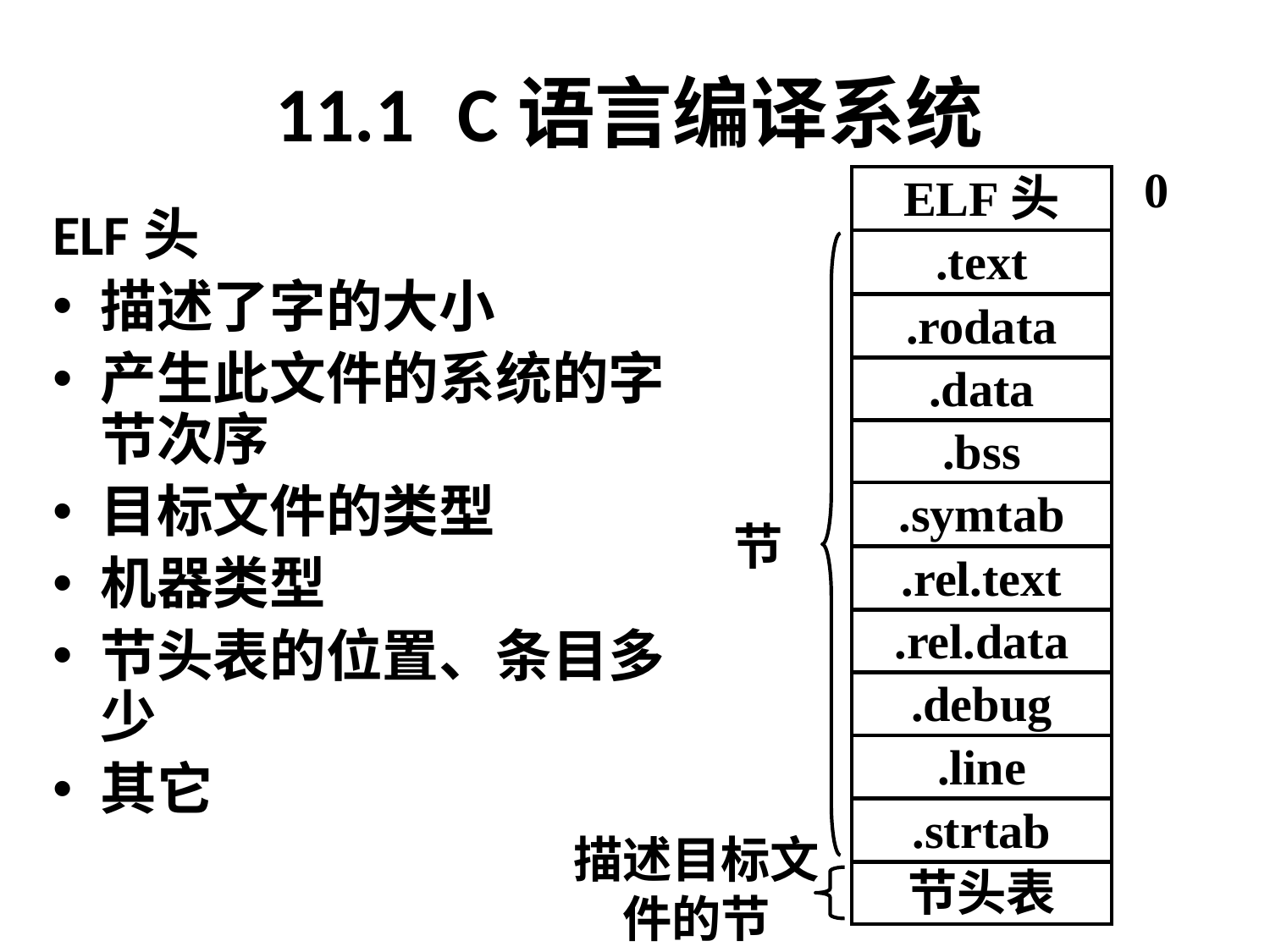

# 11.1  C语言编译系统
0
ELF头
.text

.rodata
.data
.bss
.symtab
节
.rel.text
.rel.data
.debug
.line
.strtab
描述目标文件的节
节头表

ELF头
描述了字的大小
产生此文件的系统的字节次序
目标文件的类型
机器类型
节头表的位置、条目多少
其它